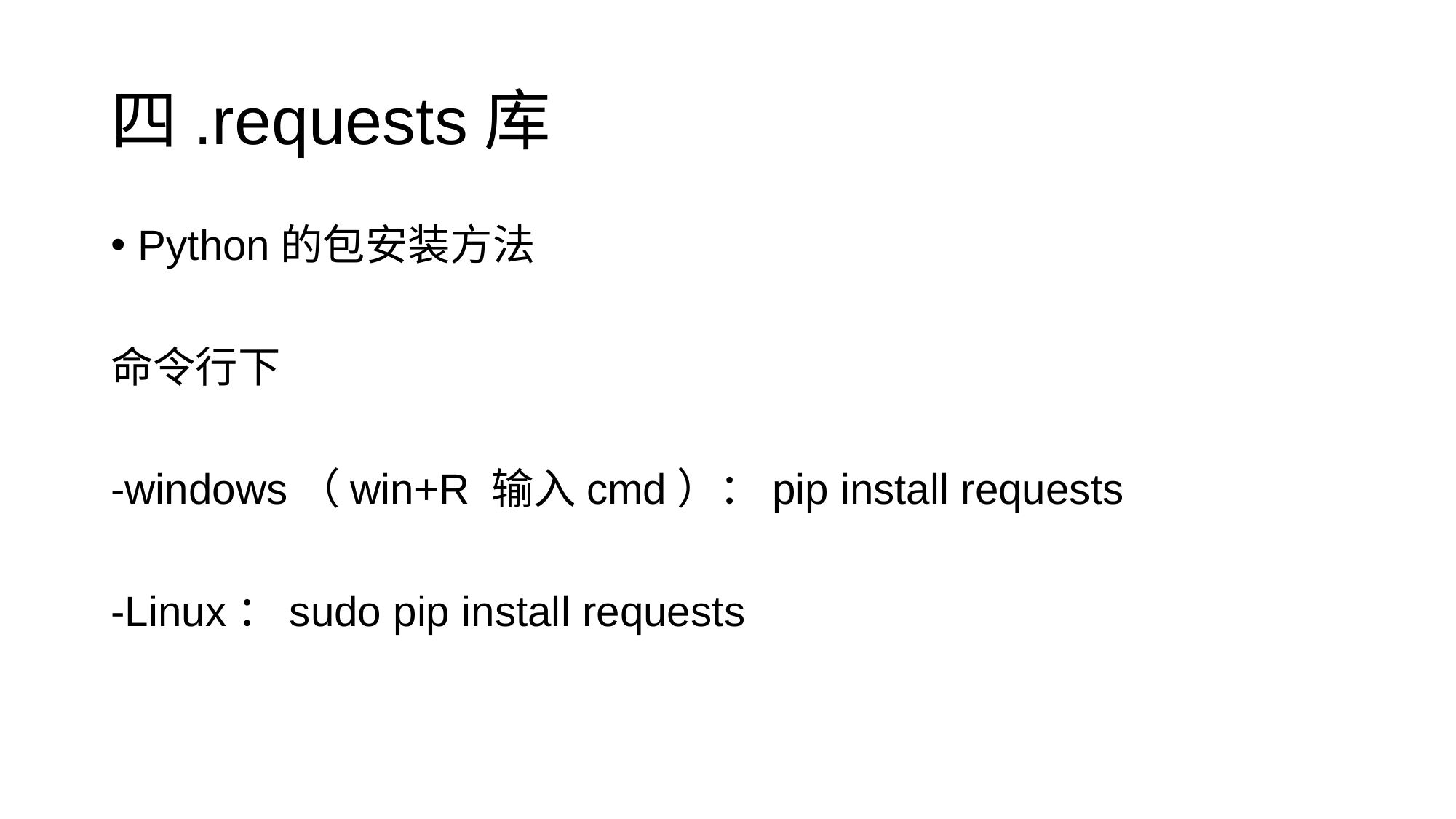

# 四.requests库
Python的包安装方法

命令行下

-windows（win+R 输入cmd）：pip install requests

-Linux：sudo pip install requests